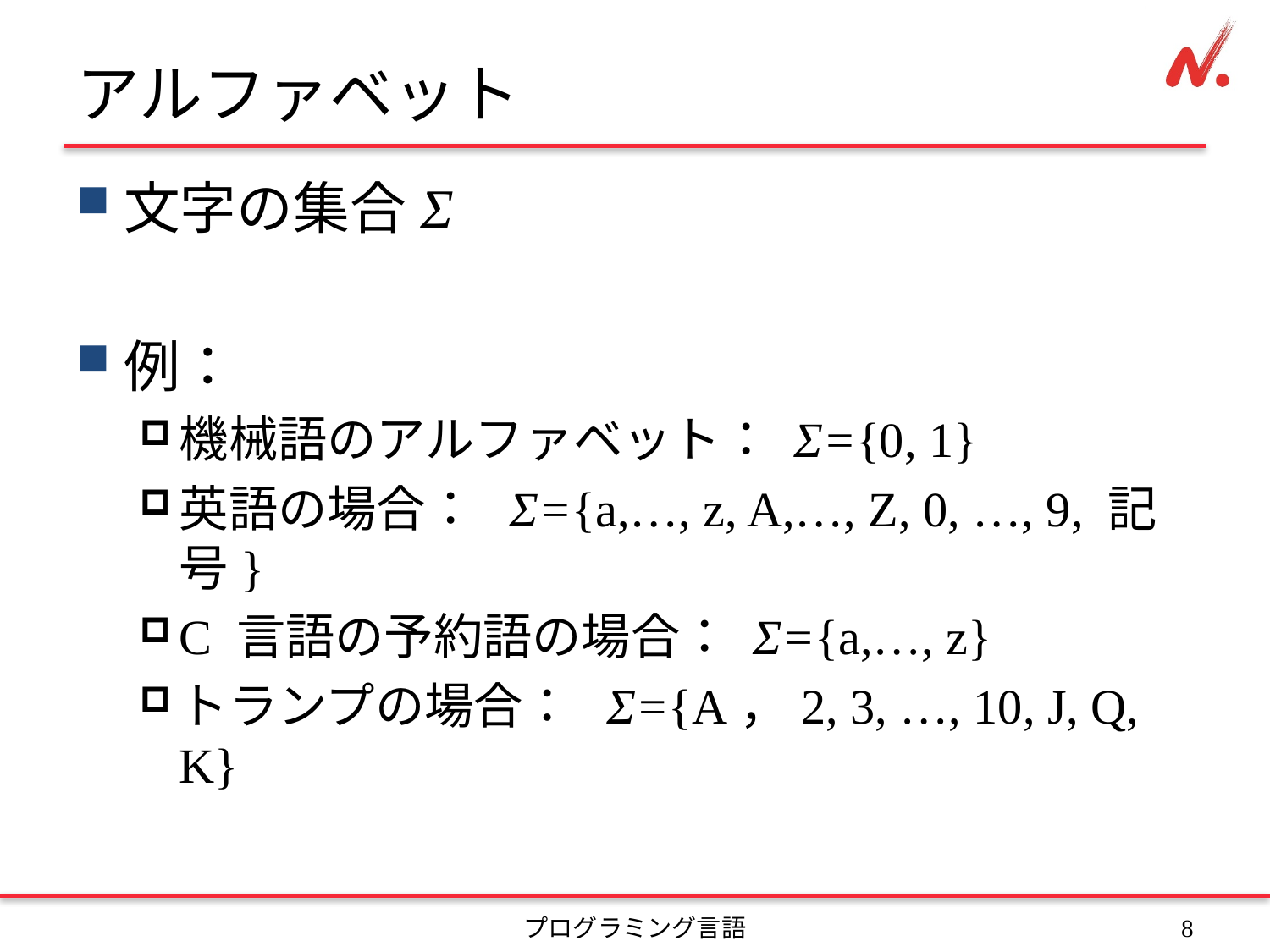

# アルファベット
文字の集合Σ

例：
機械語のアルファベット： Σ={0, 1}
英語の場合：  Σ={a,…, z, A,…, Z, 0, …, 9, 記号}
C 言語の予約語の場合： Σ={a,…, z}
トランプの場合：  Σ={A，2, 3, …, 10, J, Q, K}
プログラミング言語
8